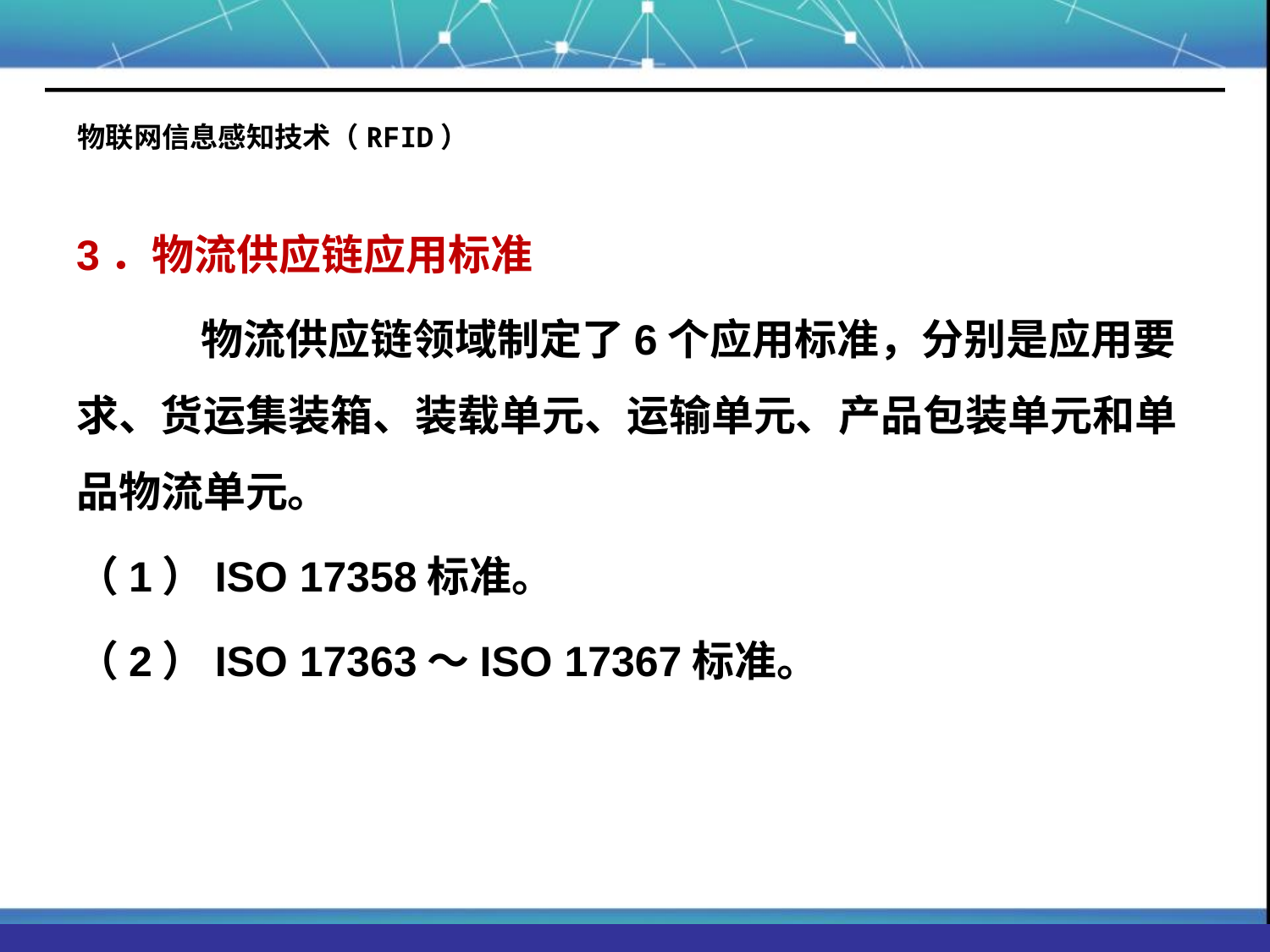

# 物联网信息感知技术（RFID）

3．物流供应链应用标准
            物流供应链领域制定了6个应用标准，分别是应用要求、货运集装箱、装载单元、运输单元、产品包装单元和单品物流单元。
（1）ISO 17358标准。
（2）ISO 17363～ISO 17367标准。